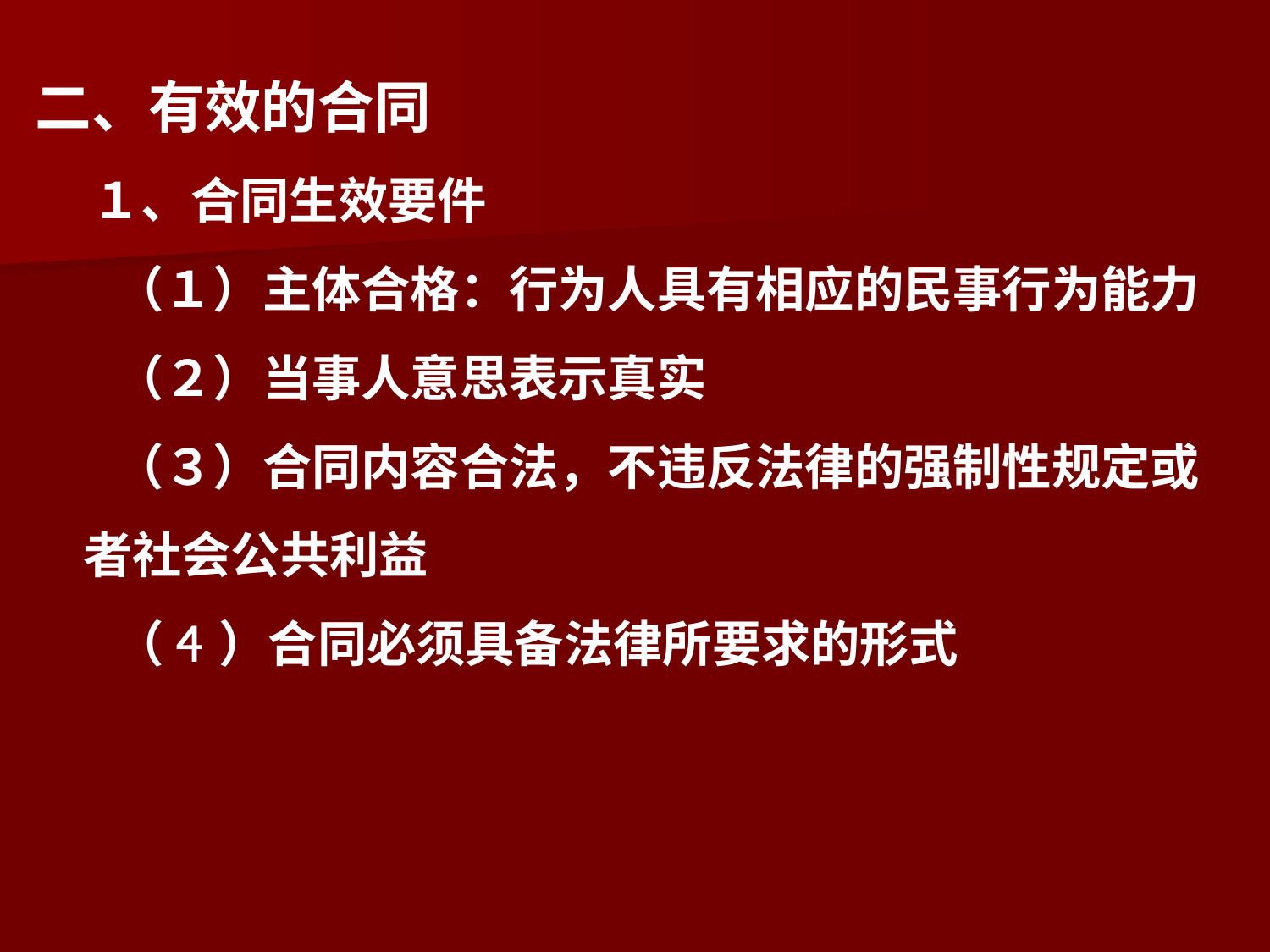

二、有效的合同
    １、合同生效要件
      （１）主体合格：行为人具有相应的民事行为能力
      （２）当事人意思表示真实
      （３）合同内容合法，不违反法律的强制性规定或者社会公共利益
      （4）合同必须具备法律所要求的形式

10